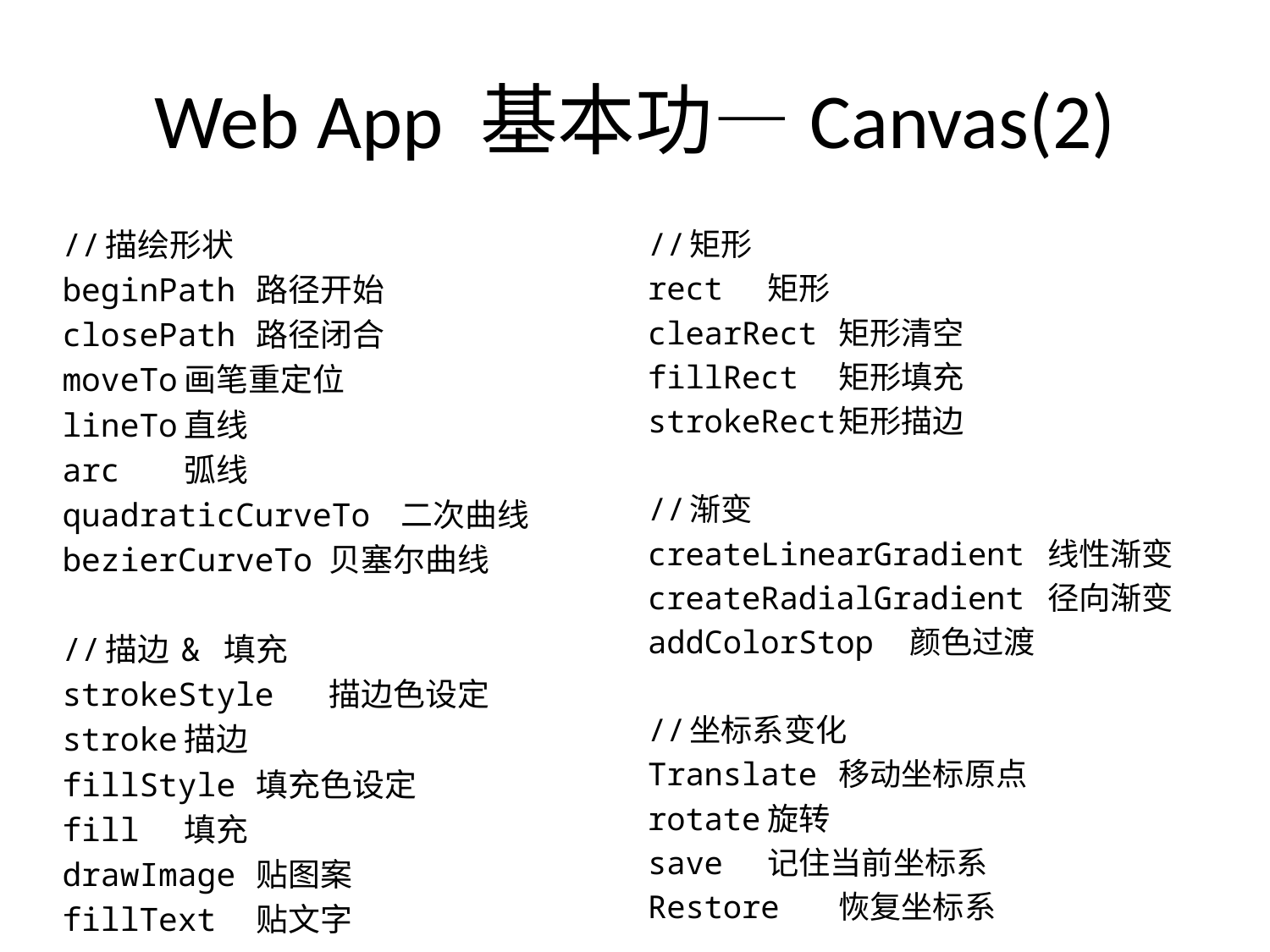

# Web App 基本功—Canvas(2)
//描绘形状
beginPath	路径开始
closePath	路径闭合
moveTo		画笔重定位
lineTo		直线
arc		弧线
quadraticCurveTo	二次曲线
bezierCurveTo		贝塞尔曲线

//描边 & 填充
strokeStyle	描边色设定
stroke		描边
fillStyle 	填充色设定
fill		填充
drawImage	贴图案
fillText	贴文字
//矩形
rect		矩形
clearRect	矩形清空
fillRect	矩形填充
strokeRect	矩形描边

//渐变
createLinearGradient 线性渐变
createRadialGradient 径向渐变
addColorStop	颜色过渡

//坐标系变化
Translate	移动坐标原点
rotate		旋转
save		记住当前坐标系
Restore	恢复坐标系